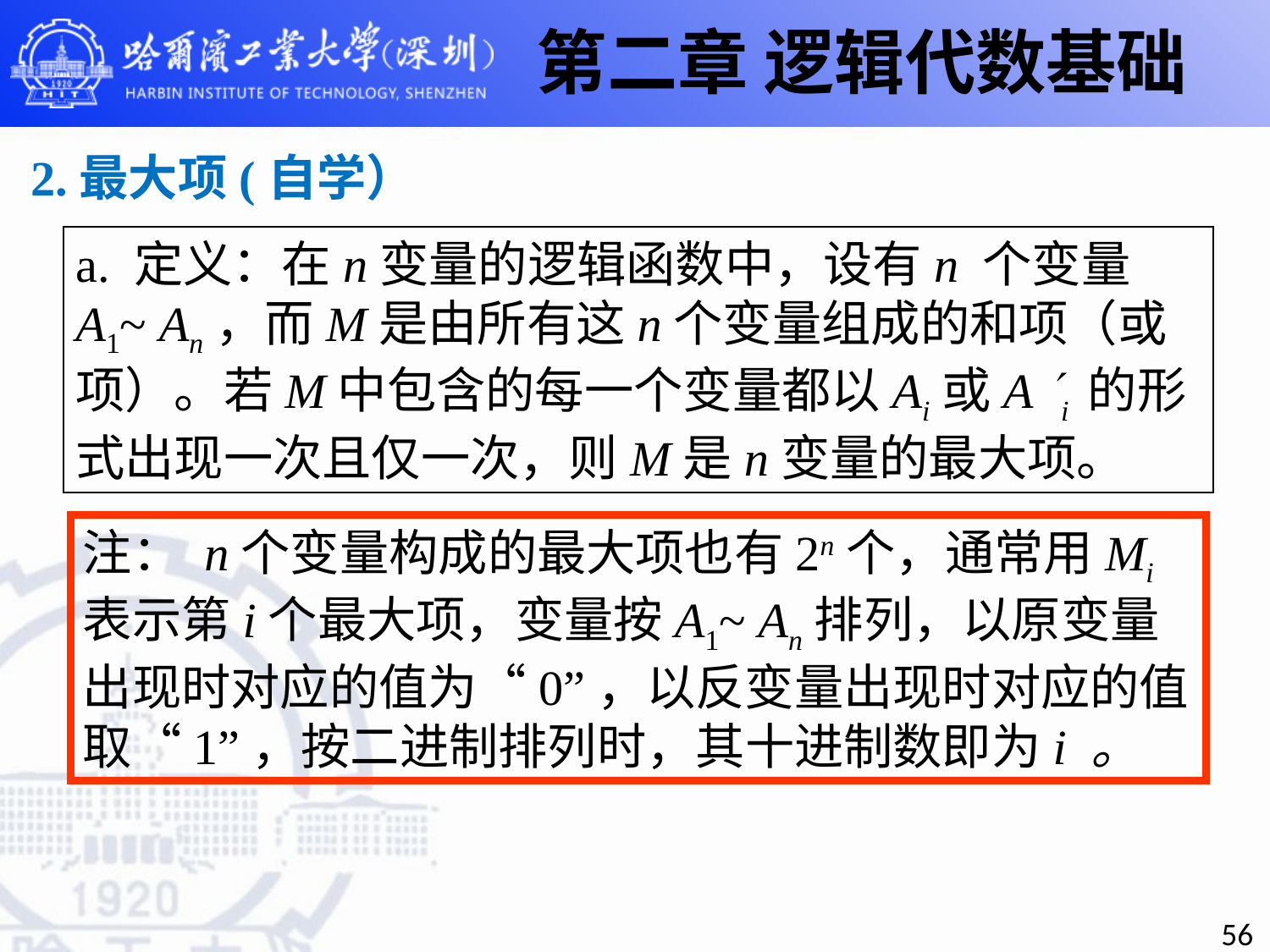

第二章 逻辑代数基础
# 2.最大项(自学）
a. 定义：在n变量的逻辑函数中，设有n 个变量A1~ An，而M是由所有这n个变量组成的和项（或项）。若M中包含的每一个变量都以Ai或A ′i 的形式出现一次且仅一次，则M是n变量的最大项。
注： n个变量构成的最大项也有2n个，通常用Mi表示第i个最大项，变量按A1~ An排列，以原变量出现时对应的值为“0”，以反变量出现时对应的值取“1”，按二进制排列时，其十进制数即为i 。